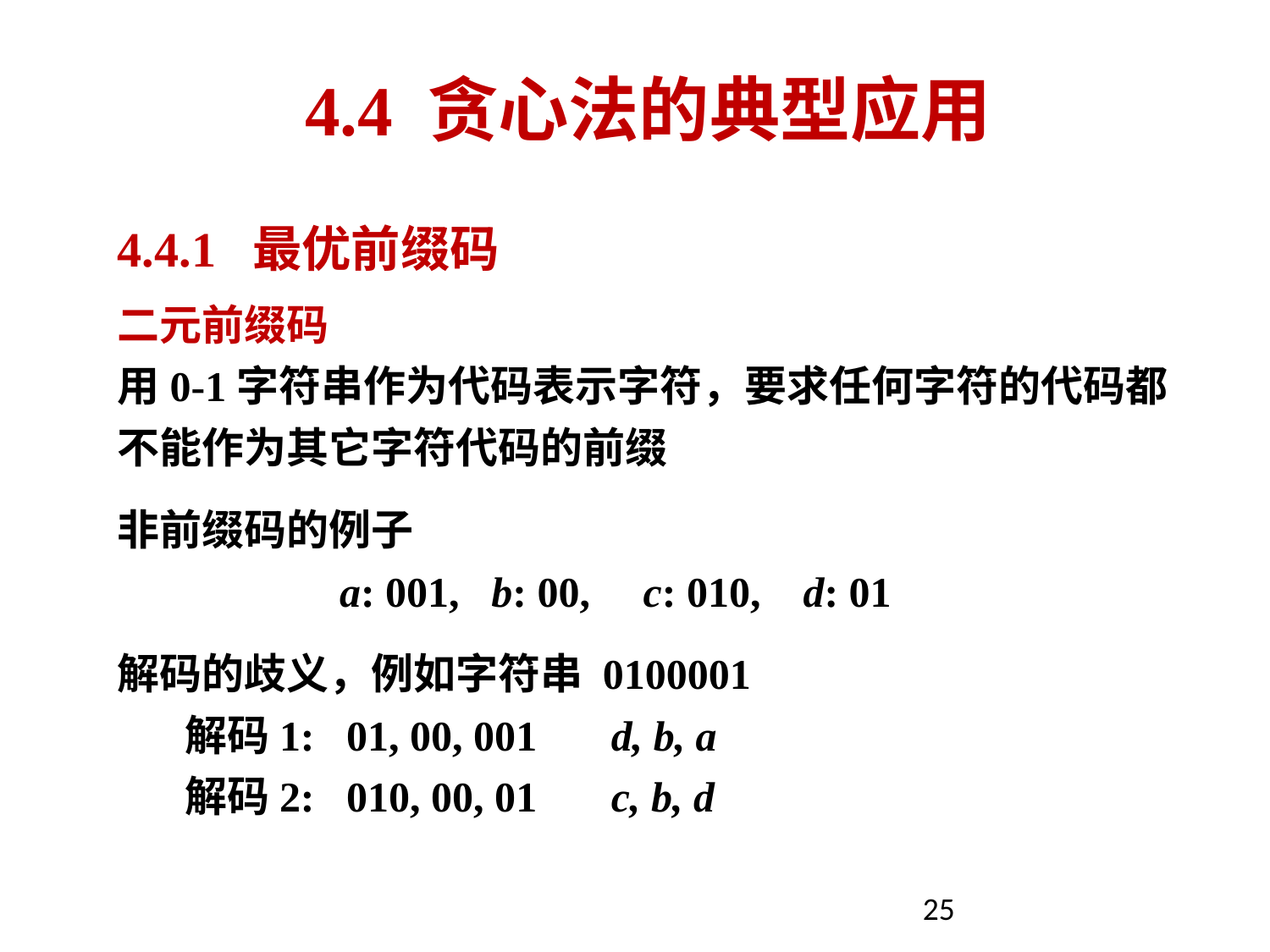

# 4.4 贪心法的典型应用
4.4.1  最优前缀码
二元前缀码
用0-1字符串作为代码表示字符，要求任何字符的代码都
不能作为其它字符代码的前缀
非前缀码的例子
                     a: 001,   b: 00,     c: 010,    d: 01
解码的歧义，例如字符串 0100001
      解码1:   01, 00, 001       d, b, a
      解码2:   010, 00, 01       c, b, d
25